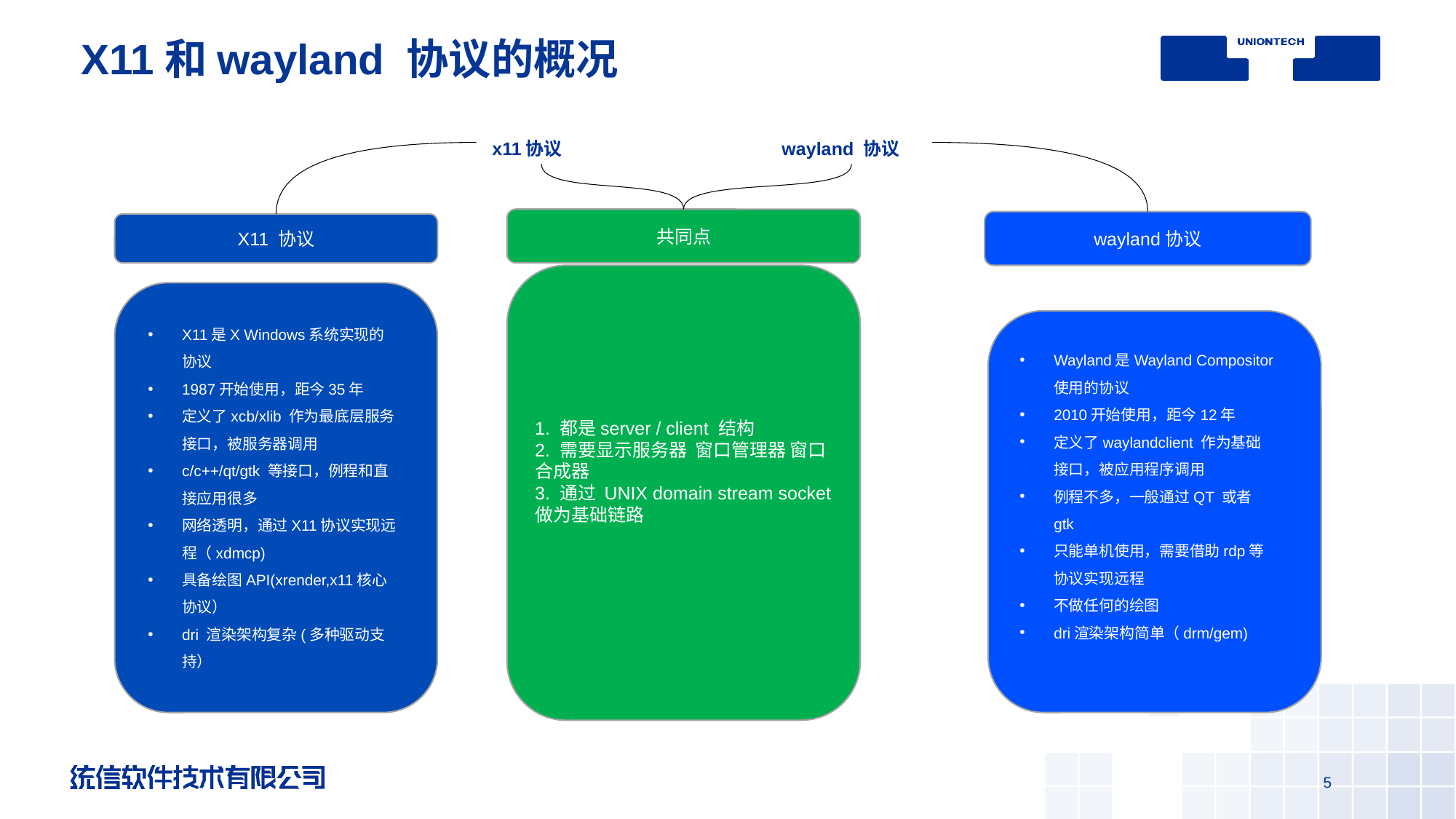

# X11和wayland 协议的概况
 x11协议
wayland 协议
共同点
wayland协议
X11 协议
1. 都是server / client 结构
2. 需要显示服务器  窗口管理器 窗口 合成器
3. 通过 UNIX domain stream socket 做为基础链路

X11是X Windows系统实现的协议
1987开始使用，距今35年
定义了xcb/xlib 作为最底层服务接口，被服务器调用
c/c++/qt/gtk 等接口，例程和直接应用很多
网络透明，通过X11协议实现远程（xdmcp)
具备绘图API(xrender,x11核心协议）
dri 渲染架构复杂(多种驱动支持）

Wayland是Wayland Compositor使用的协议
2010开始使用，距今12年
定义了waylandclient 作为基础接口，被应用程序调用
例程不多，一般通过QT 或者gtk
只能单机使用，需要借助rdp等协议实现远程
不做任何的绘图
dri渲染架构简单（drm/gem)